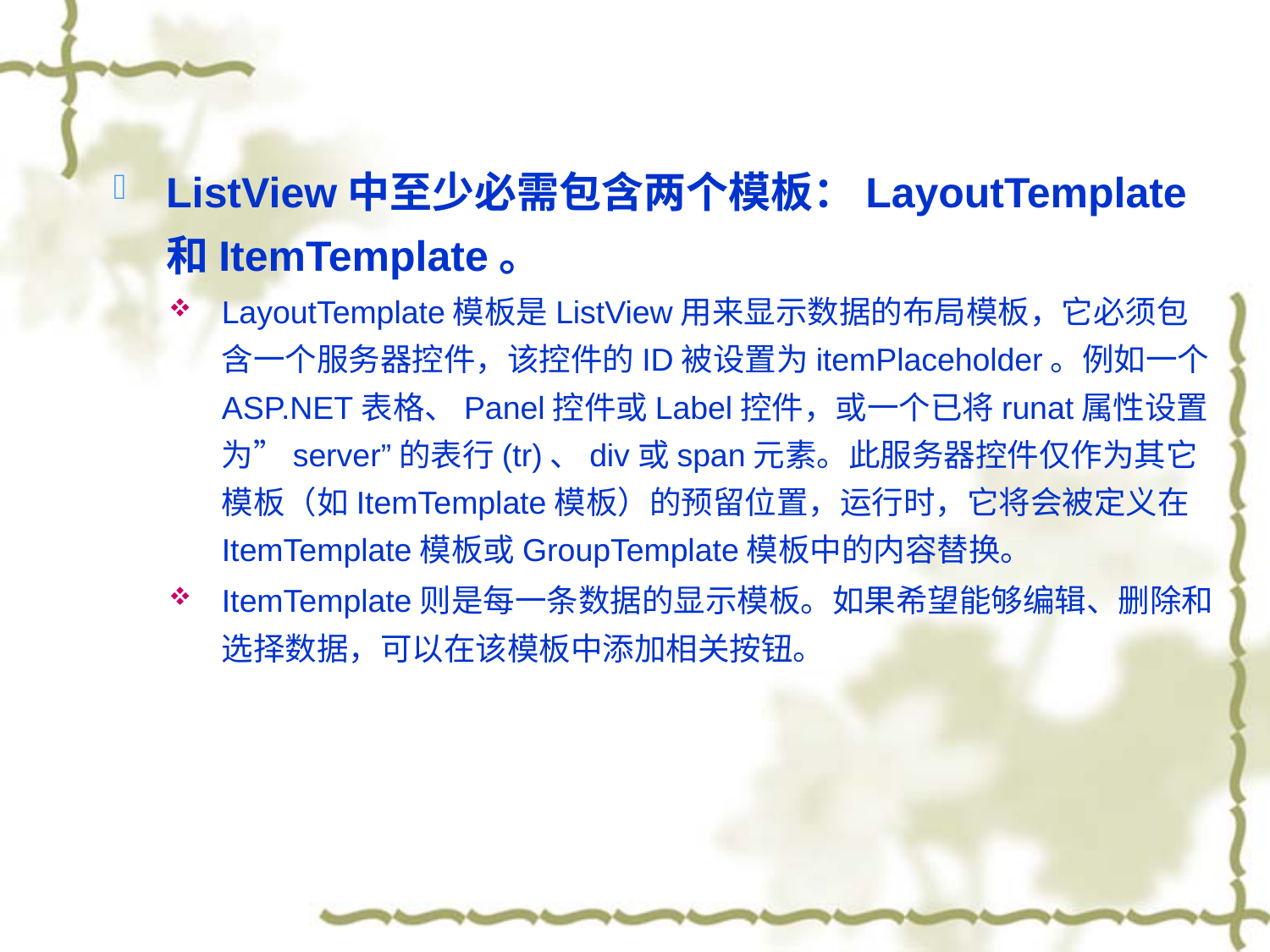

ListView中至少必需包含两个模板：LayoutTemplate和ItemTemplate。
LayoutTemplate模板是ListView用来显示数据的布局模板，它必须包含一个服务器控件，该控件的ID被设置为itemPlaceholder。例如一个ASP.NET表格、Panel控件或Label控件，或一个已将runat属性设置为”server”的表行(tr)、div或span元素。此服务器控件仅作为其它模板（如ItemTemplate模板）的预留位置，运行时，它将会被定义在ItemTemplate模板或GroupTemplate模板中的内容替换。
ItemTemplate则是每一条数据的显示模板。如果希望能够编辑、删除和选择数据，可以在该模板中添加相关按钮。